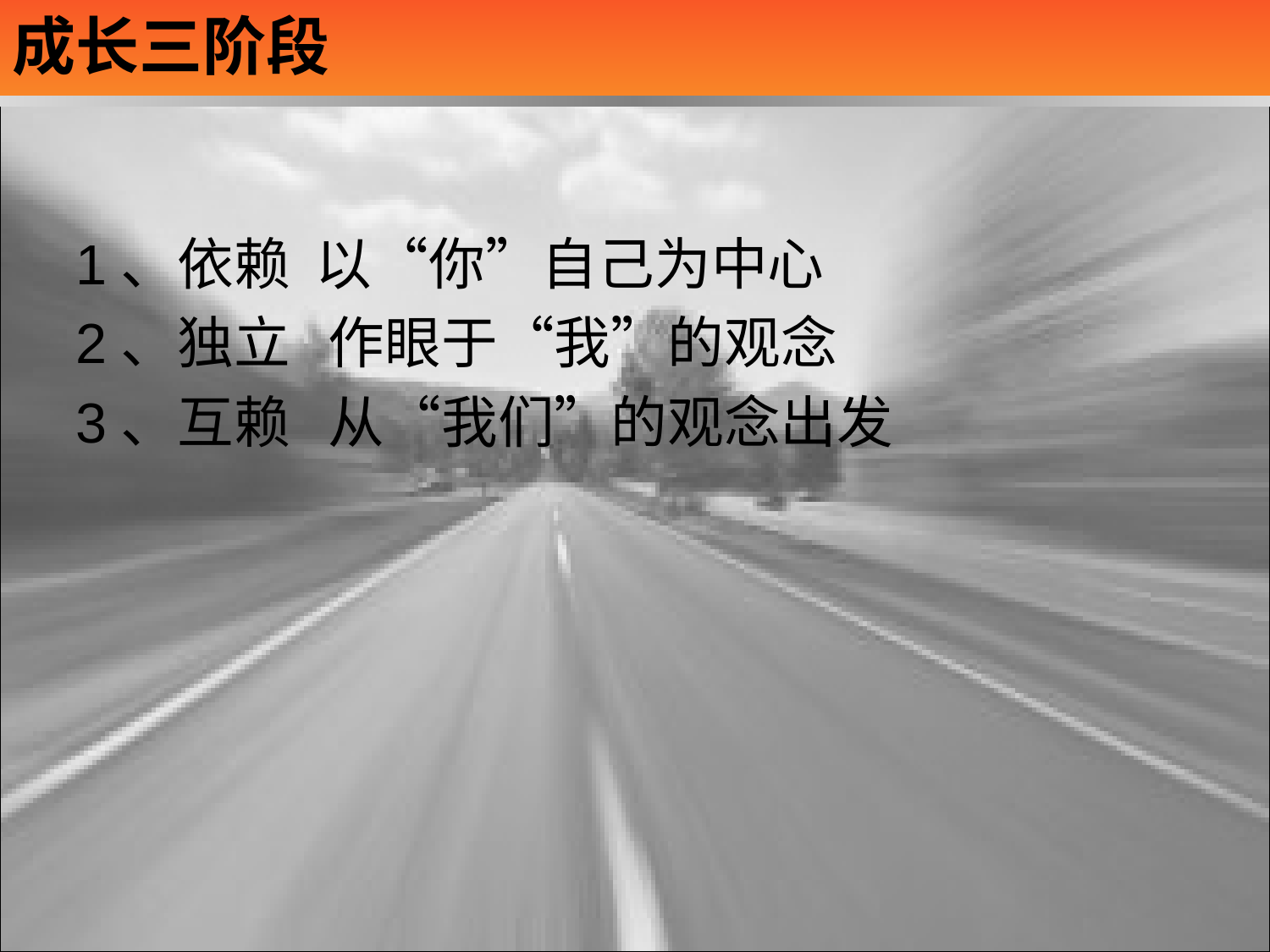

# 成长三阶段
1、依赖  以“你”自己为中心
2、独立   作眼于“我”的观念
3、互赖   从“我们”的观念出发